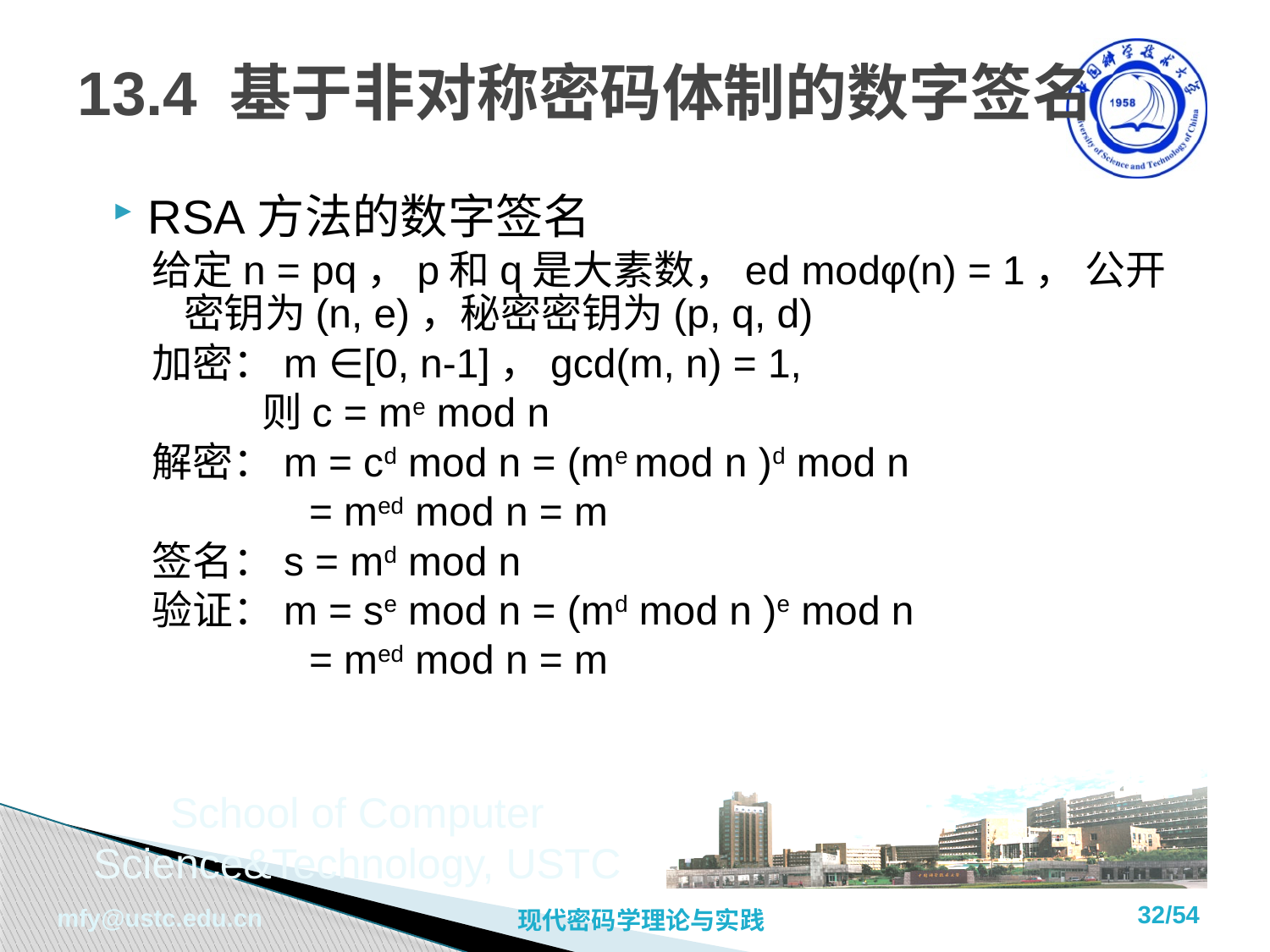

# 13.4 基于非对称密码体制的数字签名
RSA方法的数字签名
给定n = pq，p和q是大素数，ed modφ(n) = 1， 公开密钥为(n, e)，秘密密钥为(p, q, d)
加密：m ∈[0, n-1]，gcd(m, n) = 1,
           则c = me mod n
解密：m = cd mod n = (me mod n )d mod n
              = med mod n = m
签名：s = md mod n
验证：m = se mod n = (md mod n )e mod n
              = med mod n = m